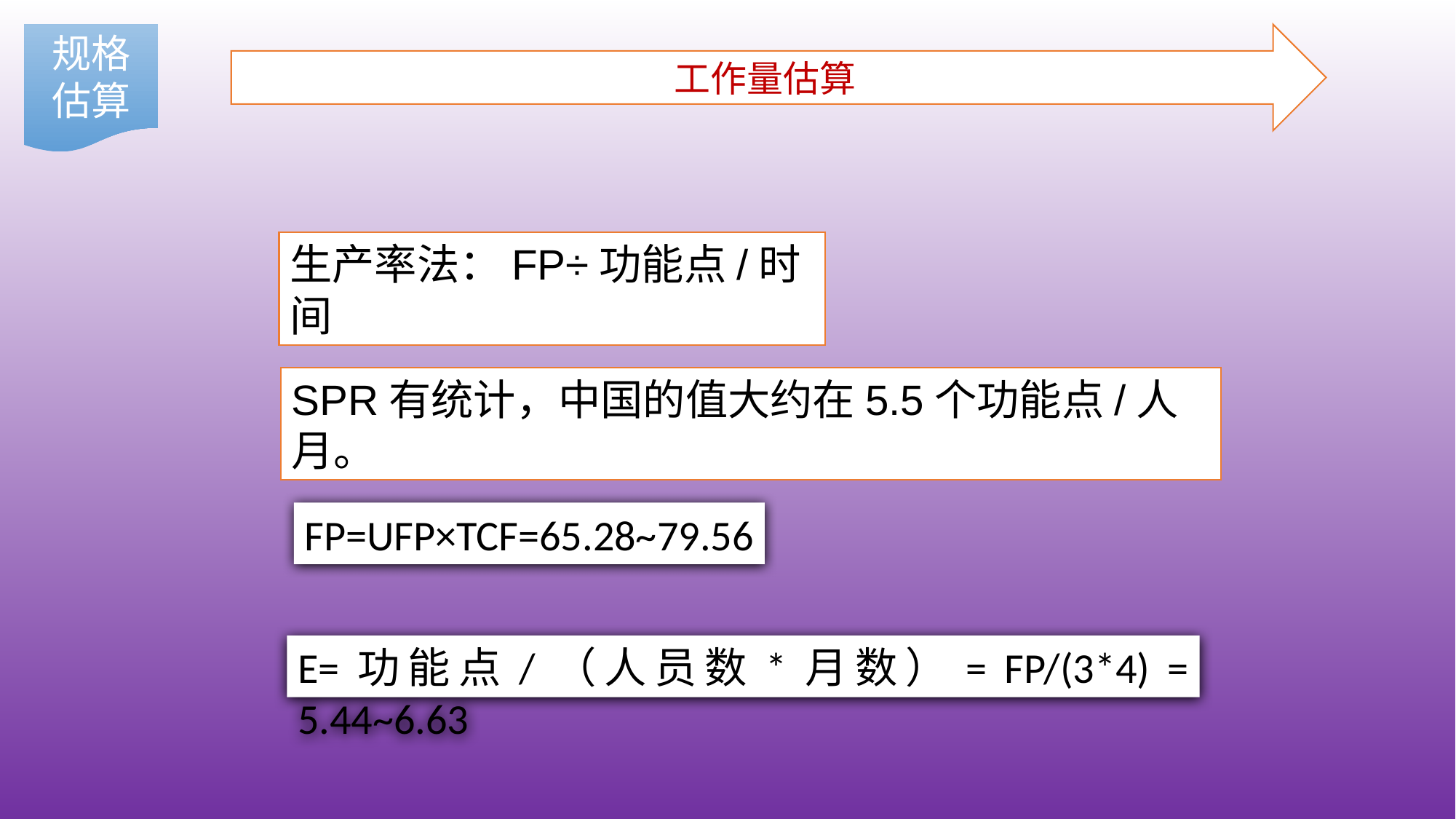

规格估算
工作量估算
生产率法：FP÷功能点/时间
SPR有统计，中国的值大约在5.5个功能点/人月。
FP=UFP×TCF=65.28~79.56
E=功能点/（人员数*月数）= FP/(3*4) = 5.44~6.63